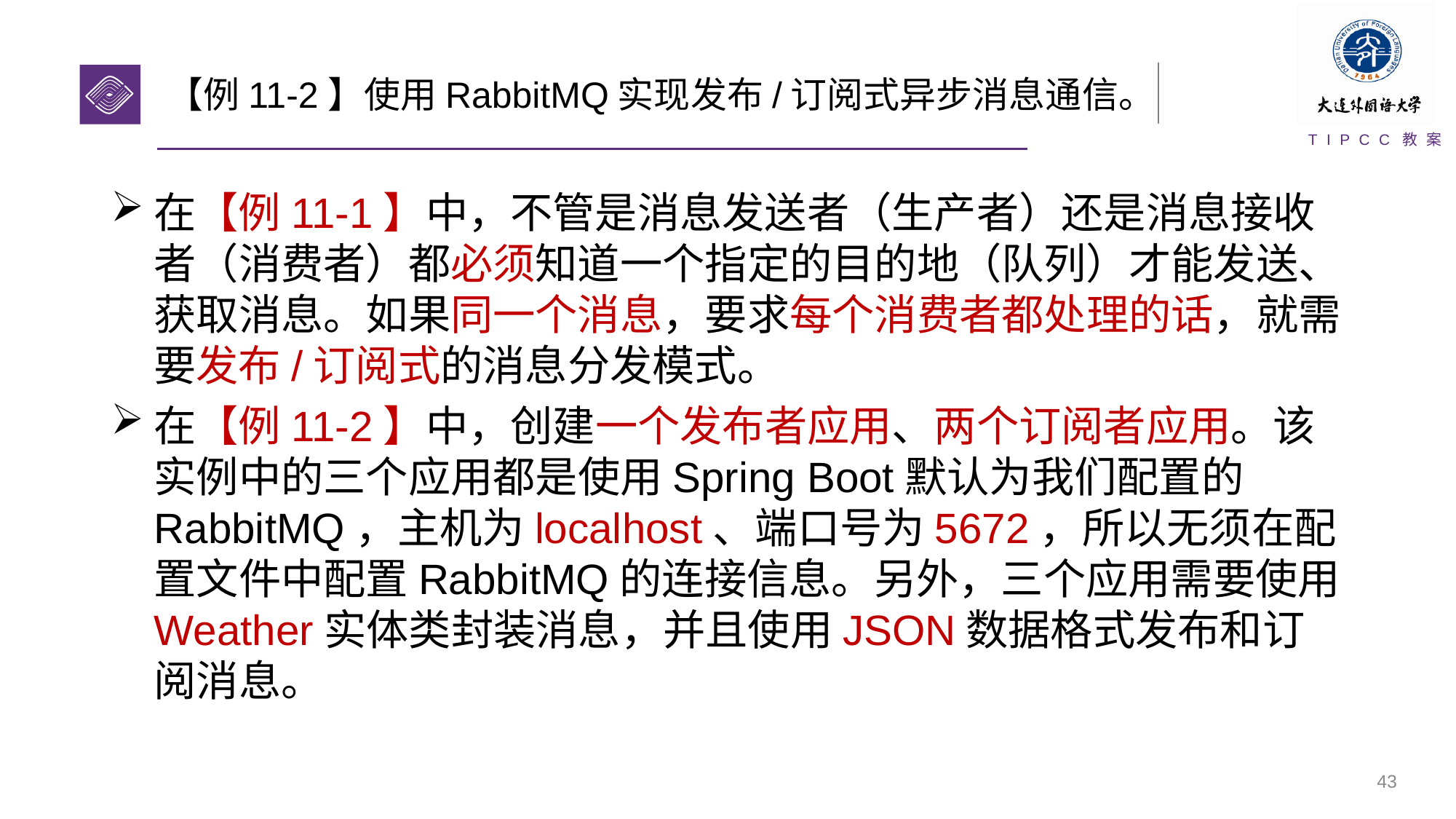

# 【例11-2】使用RabbitMQ实现发布/订阅式异步消息通信。
在【例11-1】中，不管是消息发送者（生产者）还是消息接收者（消费者）都必须知道一个指定的目的地（队列）才能发送、获取消息。如果同一个消息，要求每个消费者都处理的话，就需要发布/订阅式的消息分发模式。
在【例11-2】中，创建一个发布者应用、两个订阅者应用。该实例中的三个应用都是使用Spring Boot默认为我们配置的RabbitMQ，主机为localhost、端口号为5672，所以无须在配置文件中配置RabbitMQ的连接信息。另外，三个应用需要使用Weather实体类封装消息，并且使用JSON数据格式发布和订阅消息。
43